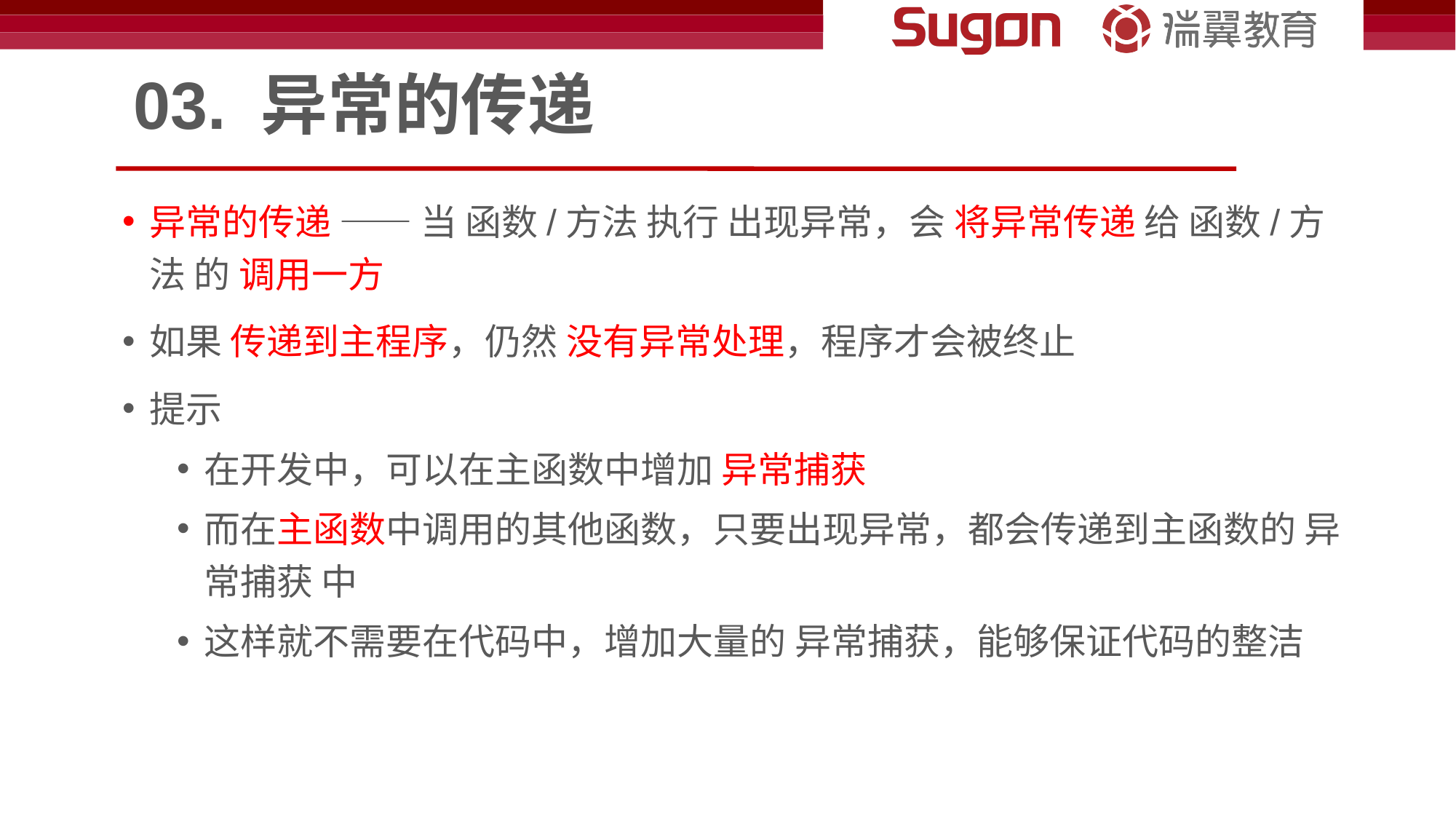

# 03. 异常的传递
异常的传递 —— 当 函数/方法 执行 出现异常，会 将异常传递 给 函数/方法 的 调用一方
如果 传递到主程序，仍然 没有异常处理，程序才会被终止
提示
在开发中，可以在主函数中增加 异常捕获
而在主函数中调用的其他函数，只要出现异常，都会传递到主函数的 异常捕获 中
这样就不需要在代码中，增加大量的 异常捕获，能够保证代码的整洁